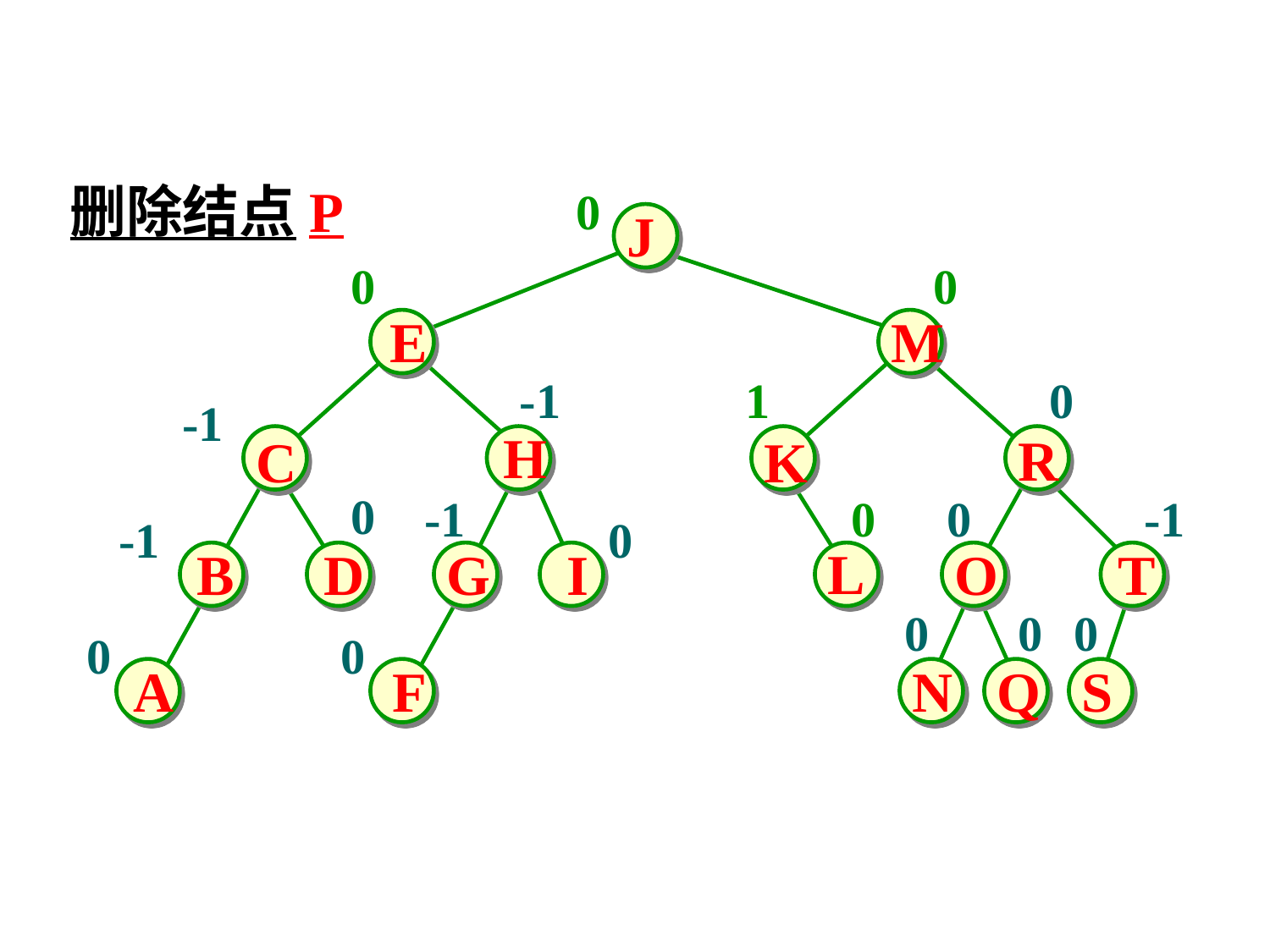

删除结点P
0
J

0
0
E
M

-1
1

0
-1
H
R
C
K

0

-1
0
0
-1
-1
0
L
B
D
G
I
O
T

0
0
0
0
0
A
F
N
Q
S

166